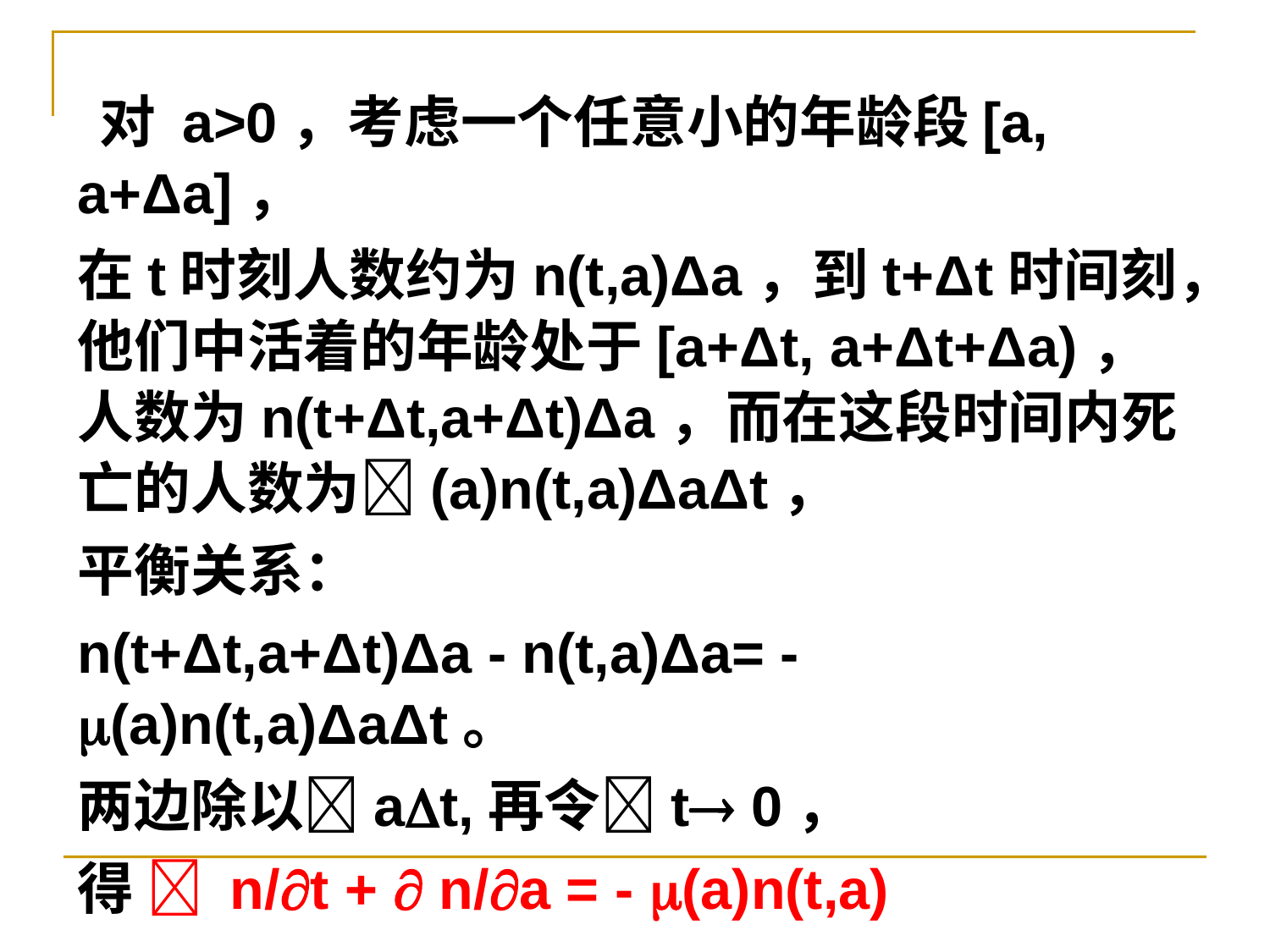

对 a>0，考虑一个任意小的年龄段[a, a+Δa]，
在t时刻人数约为n(t,a)Δa，到t+Δt时间刻，他们中活着的年龄处于[a+Δt, a+Δt+Δa)，人数为n(t+Δt,a+Δt)Δa，而在这段时间内死亡的人数为μ(a)n(t,a)ΔaΔt，
平衡关系：
n(t+Δt,a+Δt)Δa - n(t,a)Δa= - μ(a)n(t,a)ΔaΔt。
两边除以ΔaΔt,再令Δt→ 0，
得 ∂ n/∂t + ∂ n/∂a = - μ(a)n(t,a)